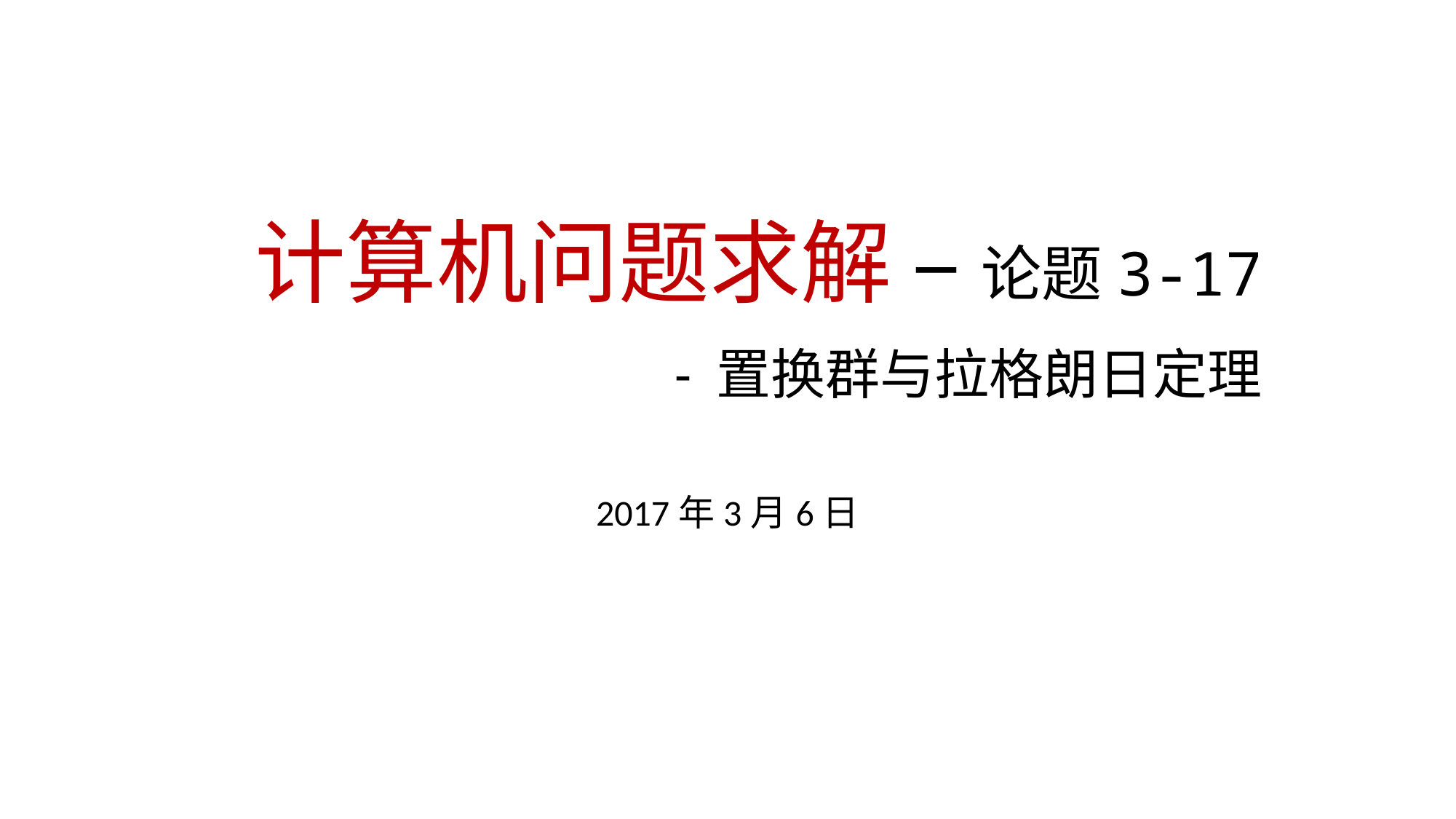

# 计算机问题求解 – 论题3-17 - 置换群与拉格朗日定理

2017年3月6日